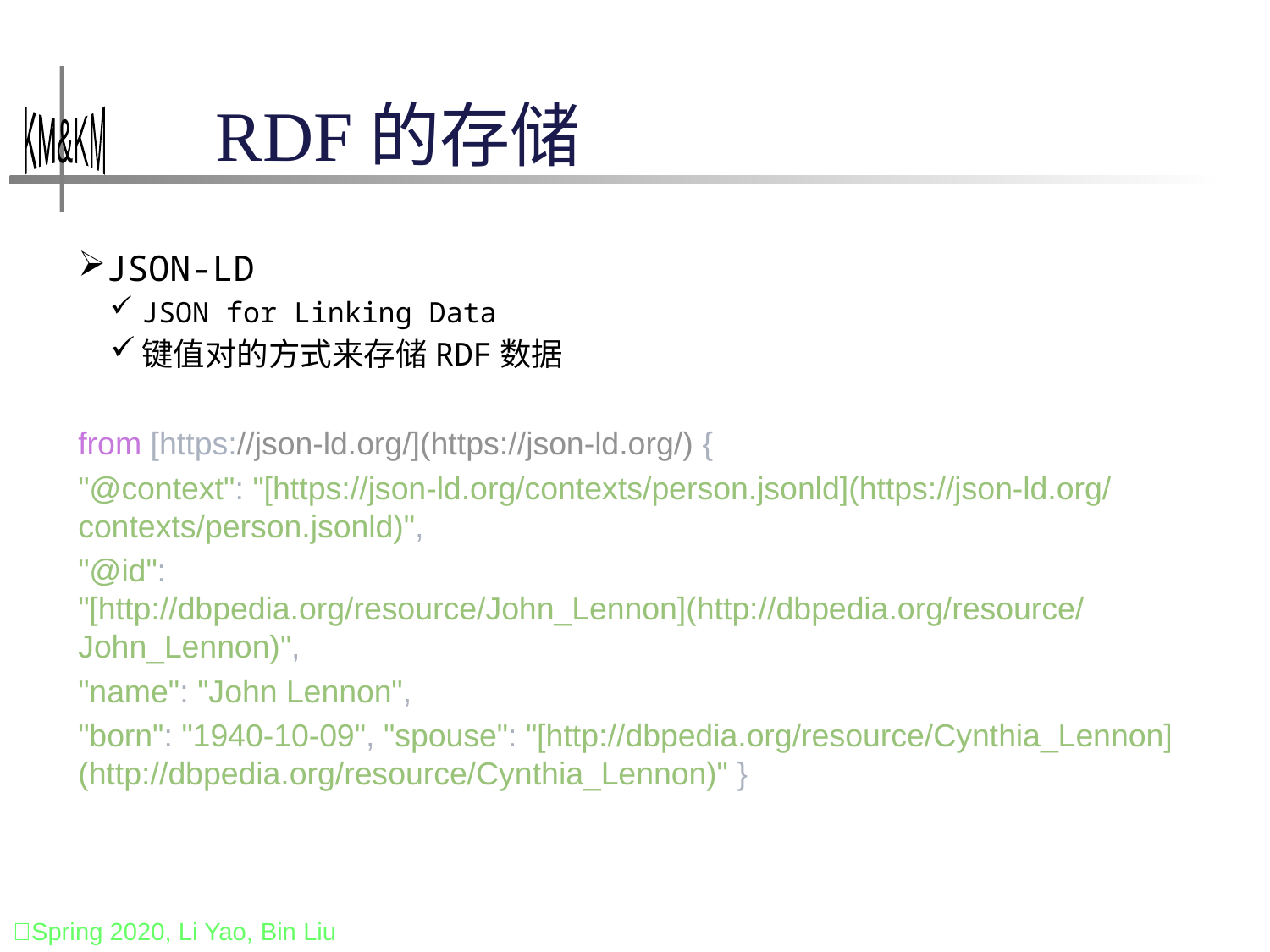

# RDF的存储
JSON-LD
JSON for Linking Data
键值对的方式来存储RDF数据

from [https://json-ld.org/](https://json-ld.org/) {
"@context": "[https://json-ld.org/contexts/person.jsonld](https://json-ld.org/contexts/person.jsonld)",
"@id": "[http://dbpedia.org/resource/John_Lennon](http://dbpedia.org/resource/John_Lennon)",
"name": "John Lennon",
"born": "1940-10-09", "spouse": "[http://dbpedia.org/resource/Cynthia_Lennon](http://dbpedia.org/resource/Cynthia_Lennon)" }